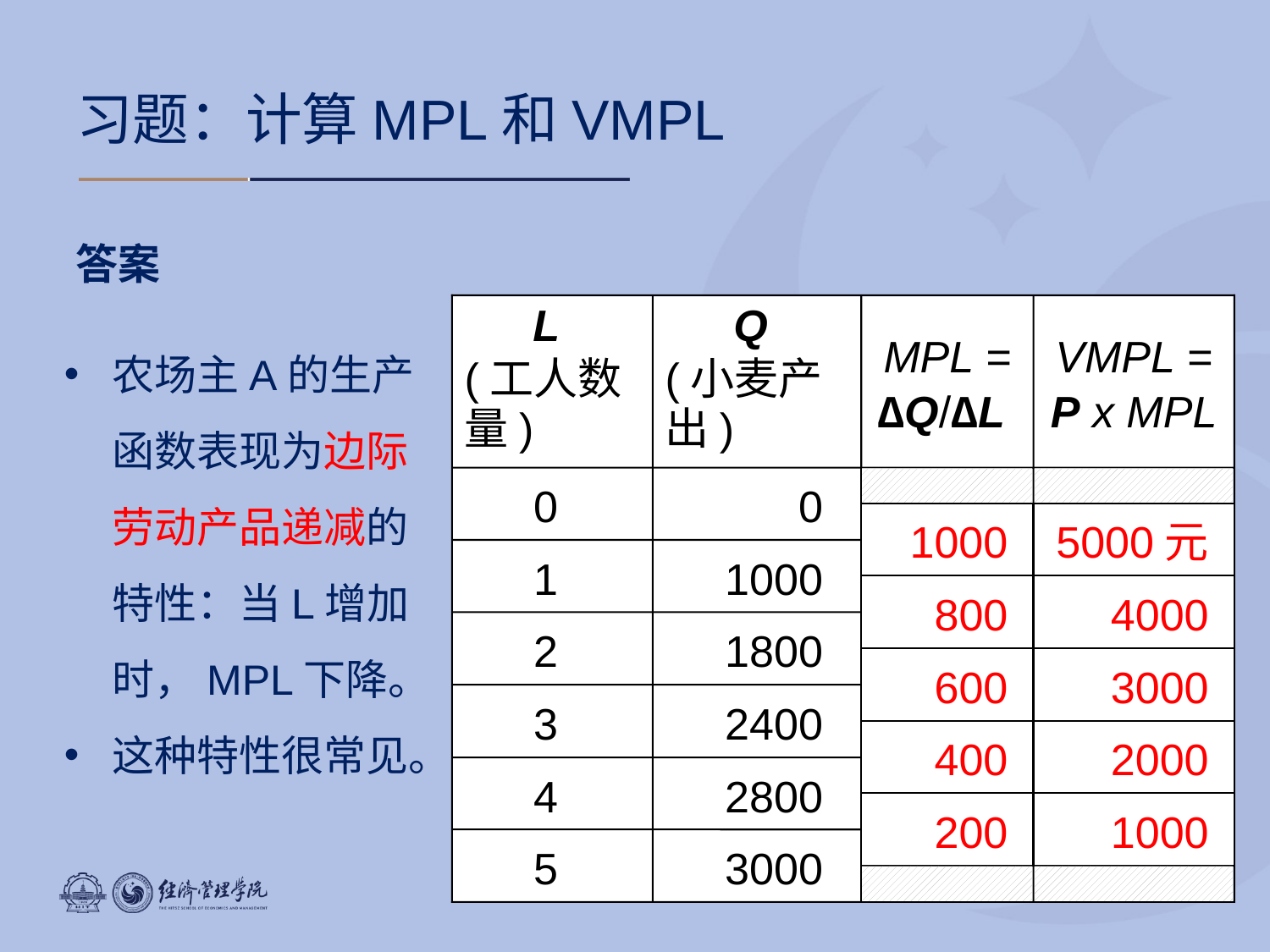

# 习题：计算MPL和VMPL
答案
L
(工人数量)

Q
(小麦产出)

MPL = ∆Q/∆L

VMPL = P x MPL

0

0

1000
5000元
1

1000
800
4000
2

1800
600
3000
3

2400
400
2000
4

2800
200
1000
5

3000

农场主A的生产函数表现为边际劳动产品递减的特性：当L增加时，MPL下降。
这种特性很常见。